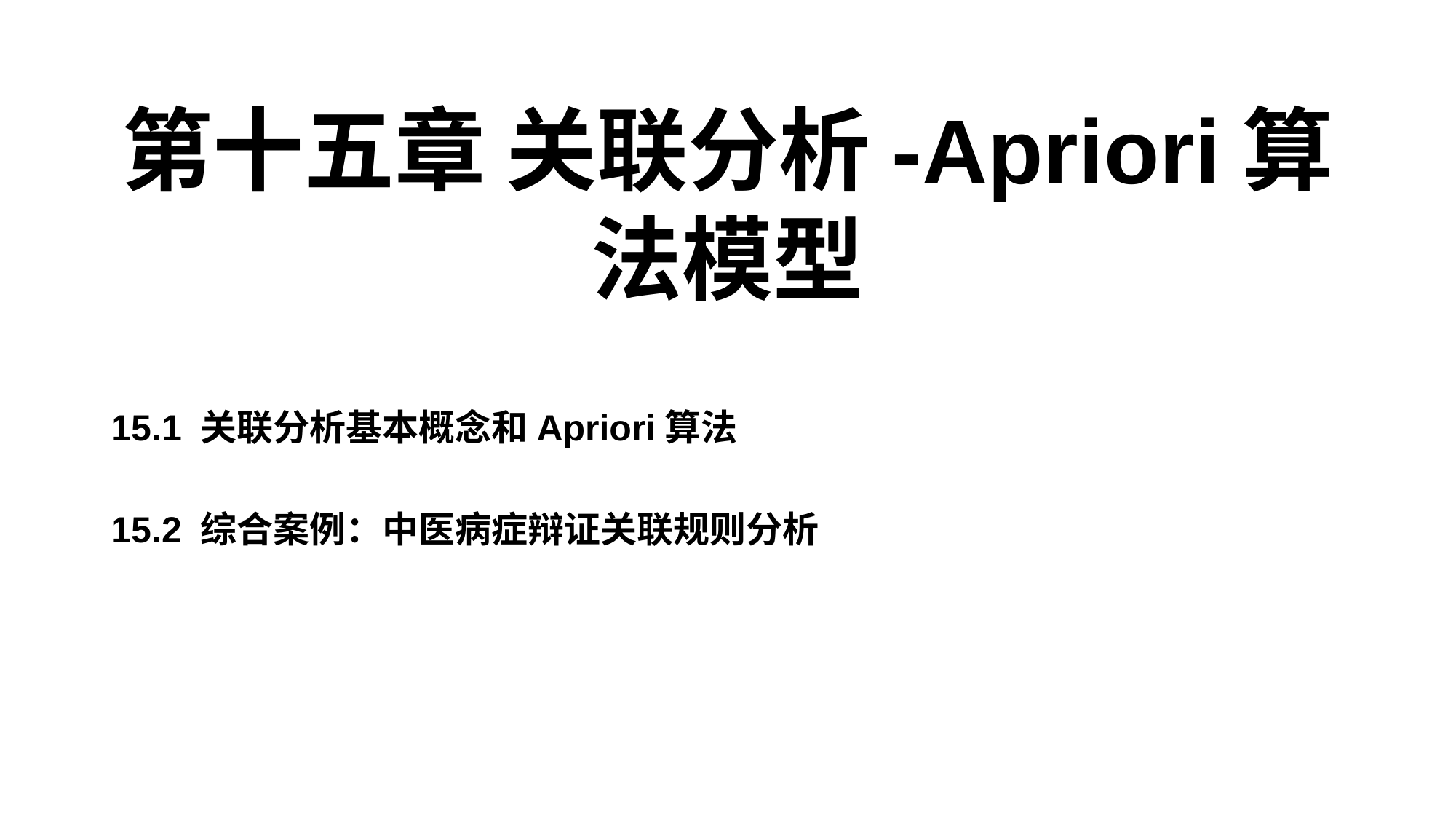

第十五章 关联分析-Apriori算法模型
15.1 关联分析基本概念和Apriori算法
15.2 综合案例：中医病症辩证关联规则分析